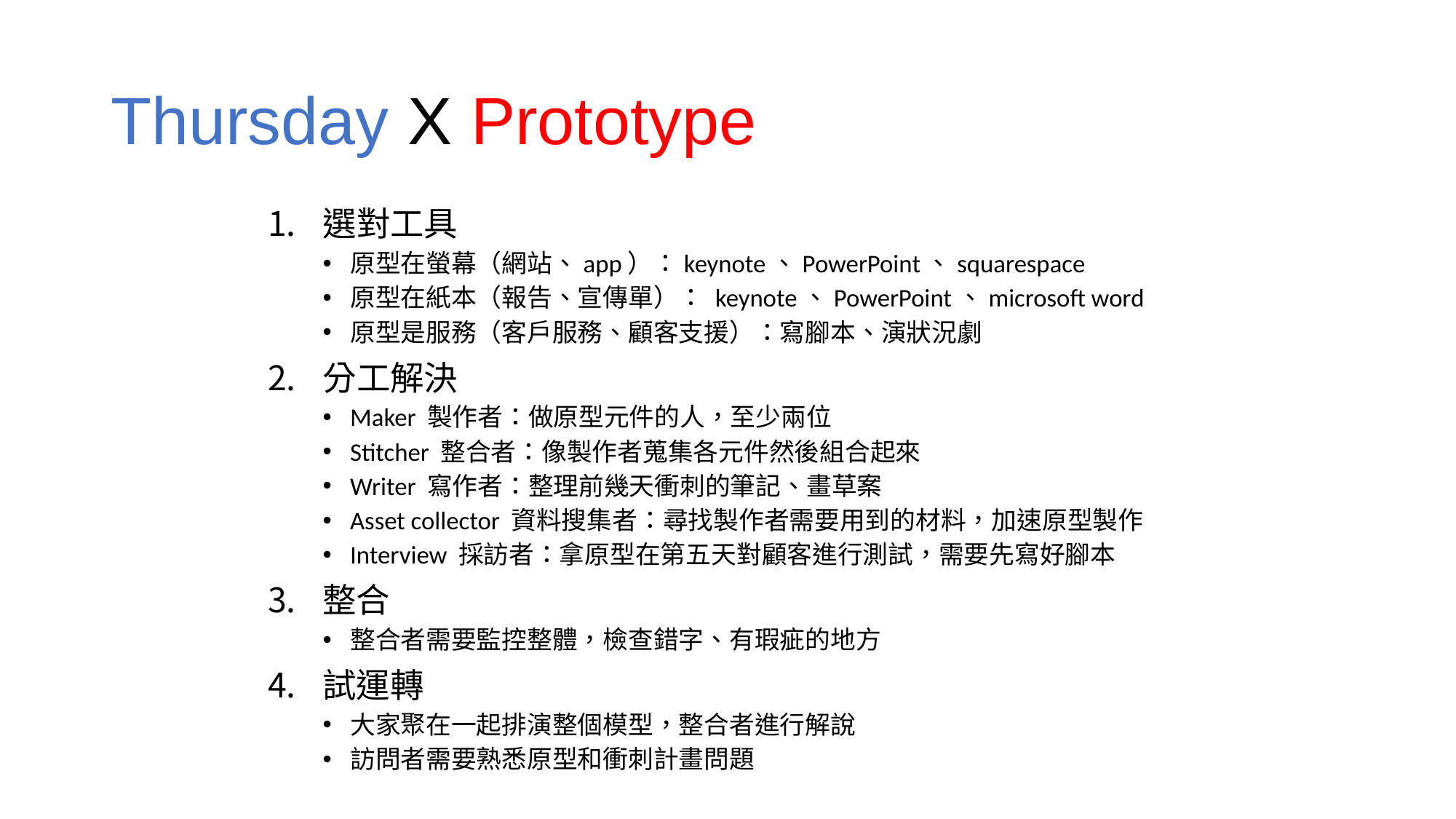

# Thursday X Prototype
選對工具
原型在螢幕（網站、app）：keynote、PowerPoint、squarespace
原型在紙本（報告、宣傳單）： keynote、PowerPoint、microsoft word
原型是服務（客戶服務、顧客支援）：寫腳本、演狀況劇
分工解決
Maker 製作者：做原型元件的人，至少兩位
Stitcher 整合者：像製作者蒐集各元件然後組合起來
Writer 寫作者：整理前幾天衝刺的筆記、畫草案
Asset collector 資料搜集者：尋找製作者需要用到的材料，加速原型製作
Interview 採訪者：拿原型在第五天對顧客進行測試，需要先寫好腳本
整合
整合者需要監控整體，檢查錯字、有瑕疵的地方
試運轉
大家聚在一起排演整個模型，整合者進行解說
訪問者需要熟悉原型和衝刺計畫問題